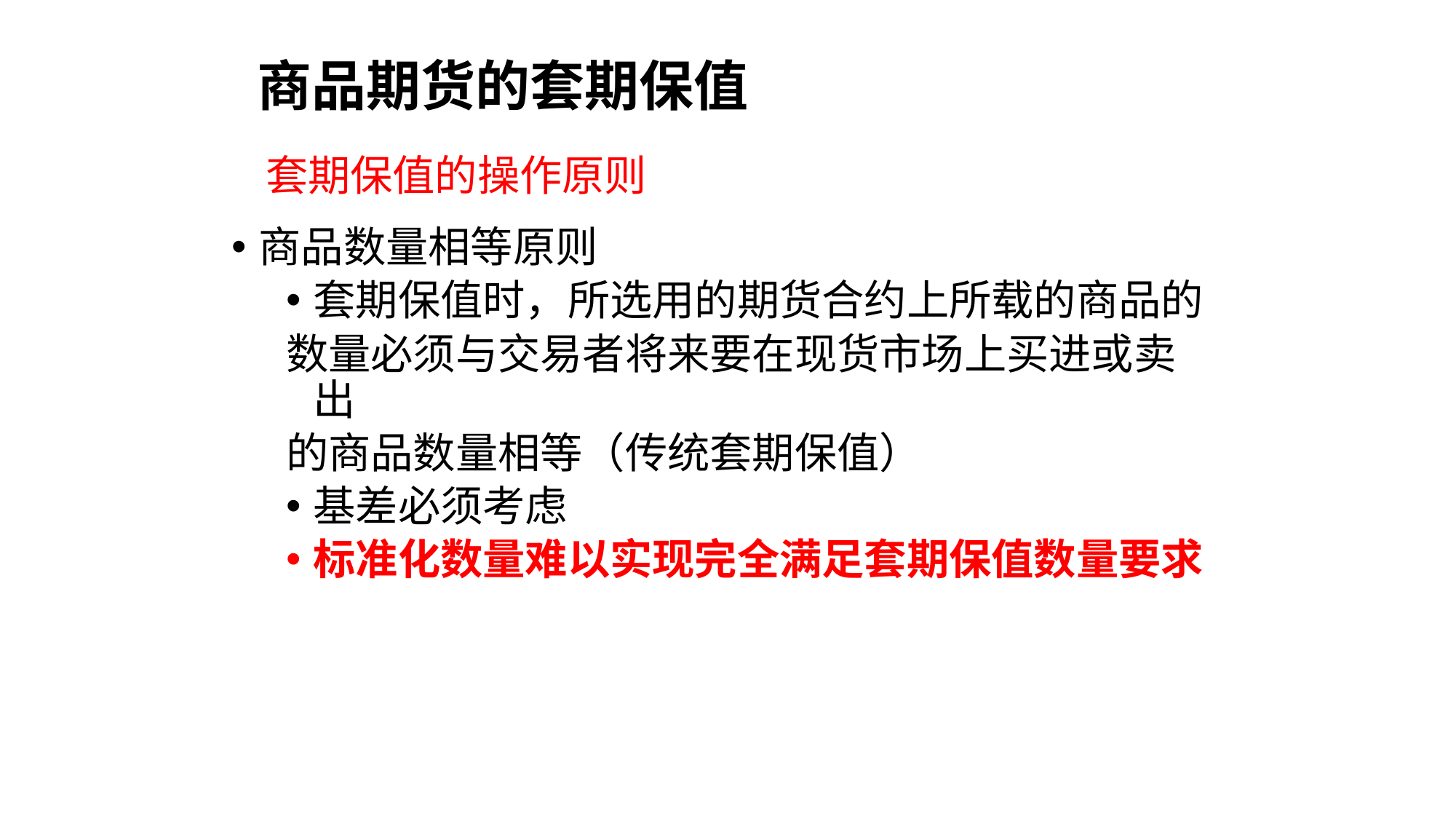

# 商品期货的套期保值
套期保值的操作原则
商品数量相等原则
套期保值时，所选用的期货合约上所载的商品的
数量必须与交易者将来要在现货市场上买进或卖出
的商品数量相等（传统套期保值）
基差必须考虑
标准化数量难以实现完全满足套期保值数量要求